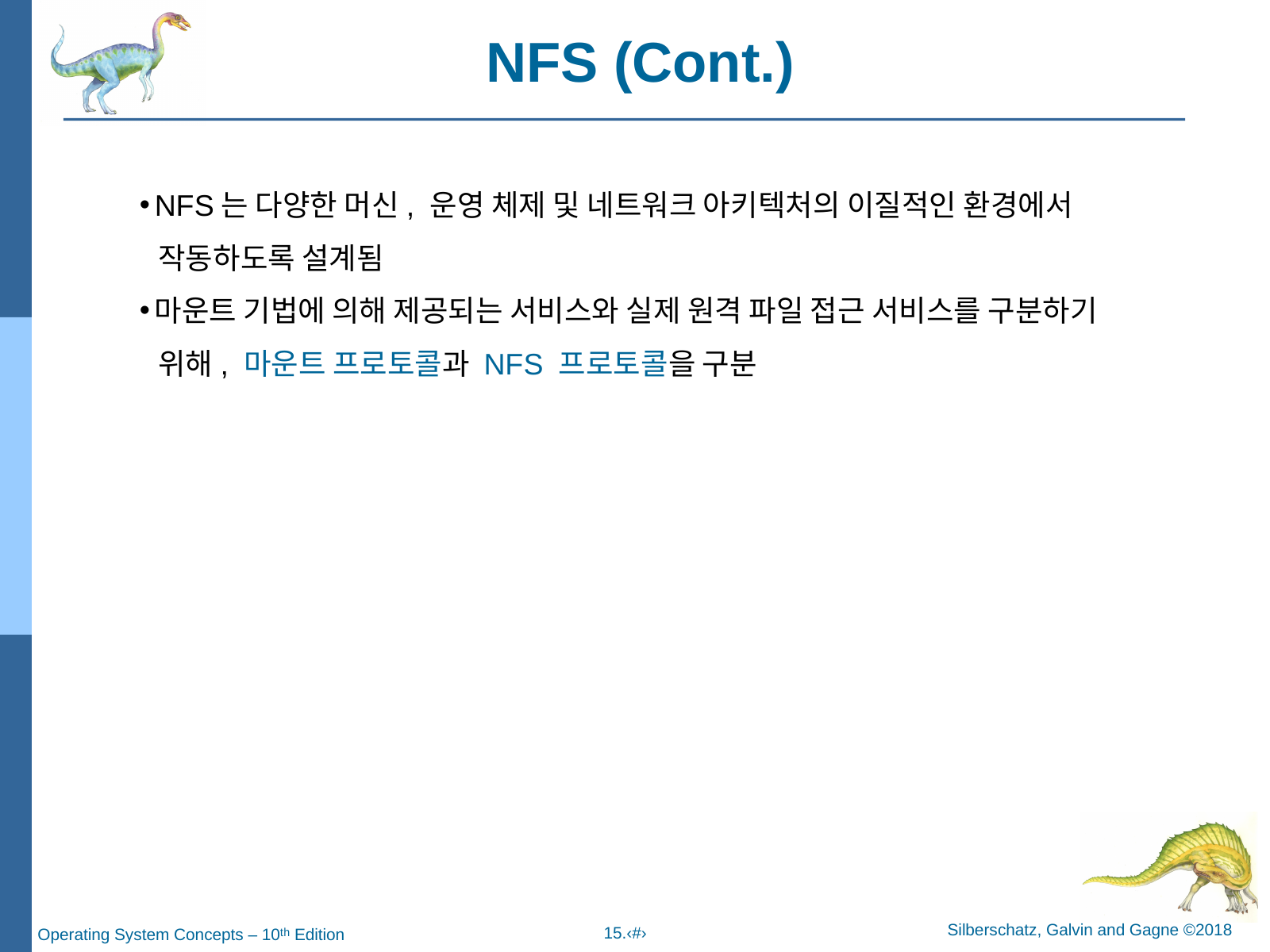

NFS (Cont.)

NFS는 다양한 머신, 운영 체제 및 네트워크 아키텍처의 이질적인 환경에서
    작동하도록 설계됨
마운트 기법에 의해 제공되는 서비스와 실제 원격 파일 접근 서비스를 구분하기
    위해, 마운트 프로토콜과 NFS 프로토콜을 구분

Silberschatz, Galvin and Gagne ©2018
15.‹#›
Operating System Concepts – 10ᵗʰ Edition